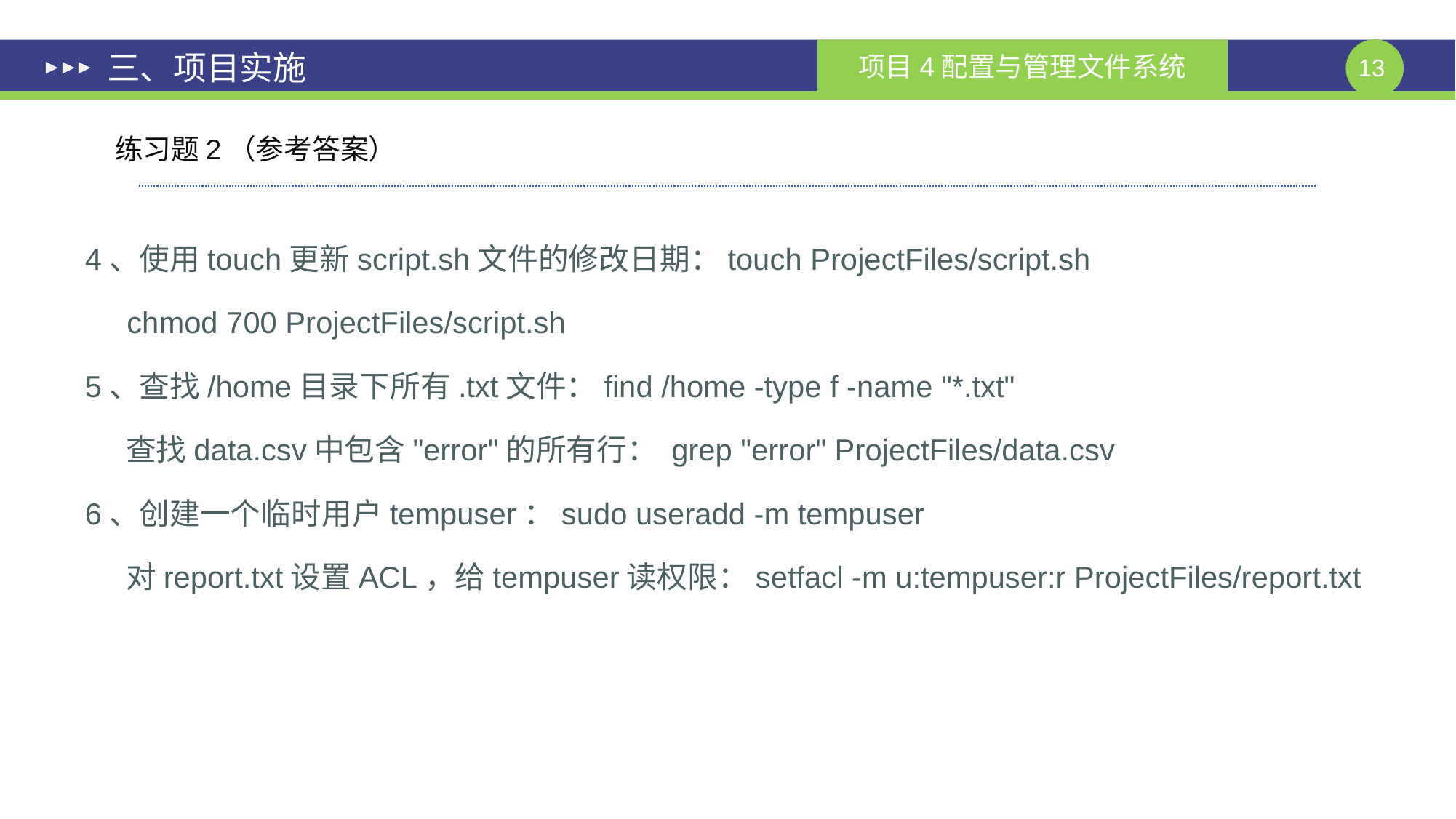

# 三、项目实施
练习题2（参考答案）

4、使用touch更新script.sh文件的修改日期：touch ProjectFiles/script.sh
     chmod 700 ProjectFiles/script.sh
5、查找/home目录下所有.txt文件：find /home -type f -name "*.txt"
     查找data.csv中包含"error"的所有行： grep "error" ProjectFiles/data.csv
6、创建一个临时用户tempuser：sudo useradd -m tempuser
     对report.txt设置ACL，给tempuser读权限：setfacl -m u:tempuser:r ProjectFiles/report.txt